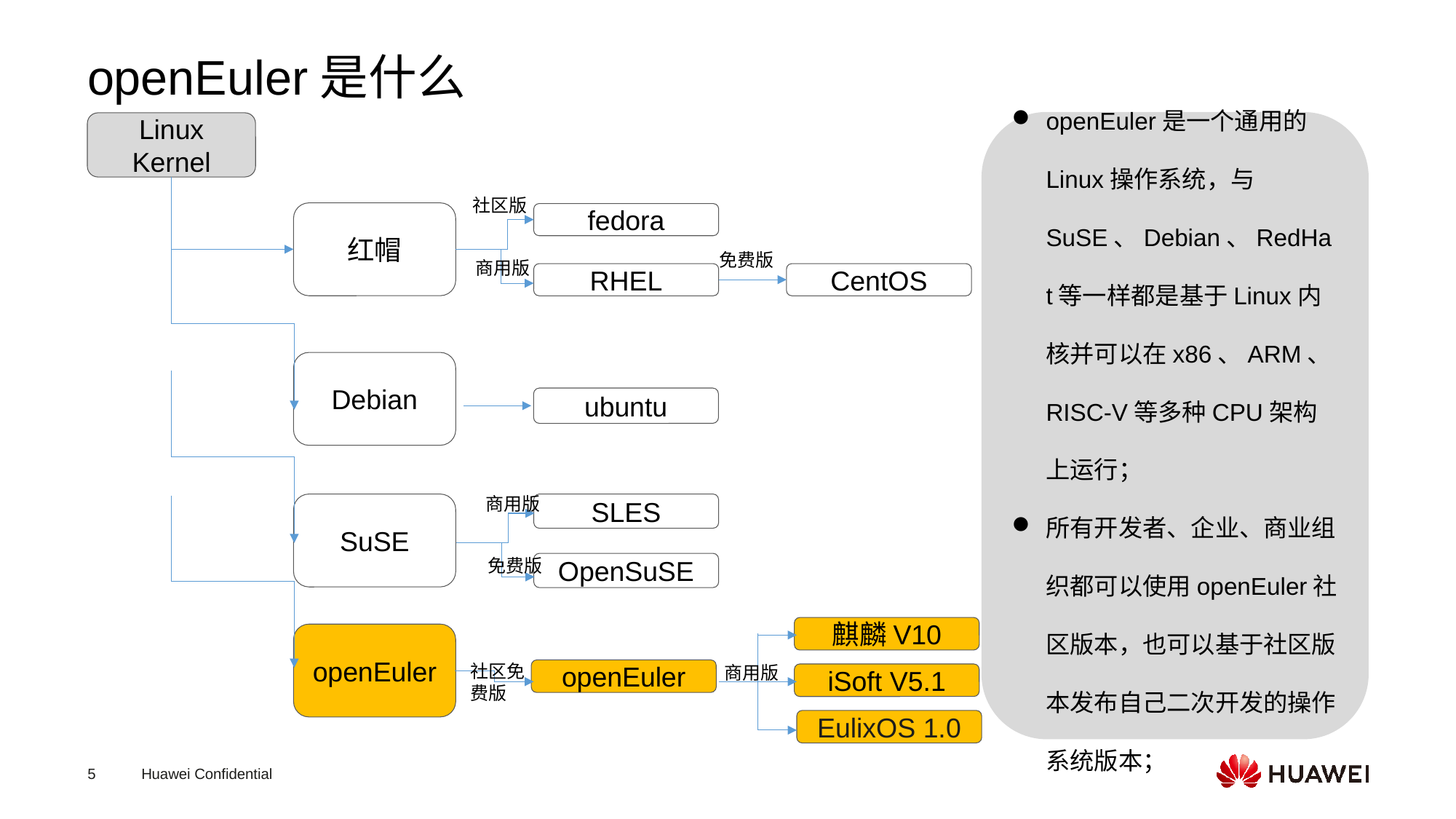

# openEuler是什么
Linux Kernel
openEuler是一个通用的Linux操作系统，与SuSE、Debian、RedHat等一样都是基于Linux内核并可以在x86、ARM、RISC-V等多种CPU架构上运行；
所有开发者、企业、商业组织都可以使用openEuler社区版本，也可以基于社区版本发布自己二次开发的操作系统版本；
社区版
红帽
fedora
免费版
商用版
CentOS
RHEL
Debian
ubuntu
商用版
SuSE
SLES
免费版
OpenSuSE
麒麟V10
openEuler
社区免费版
商用版
openEuler
iSoft V5.1
EulixOS 1.0